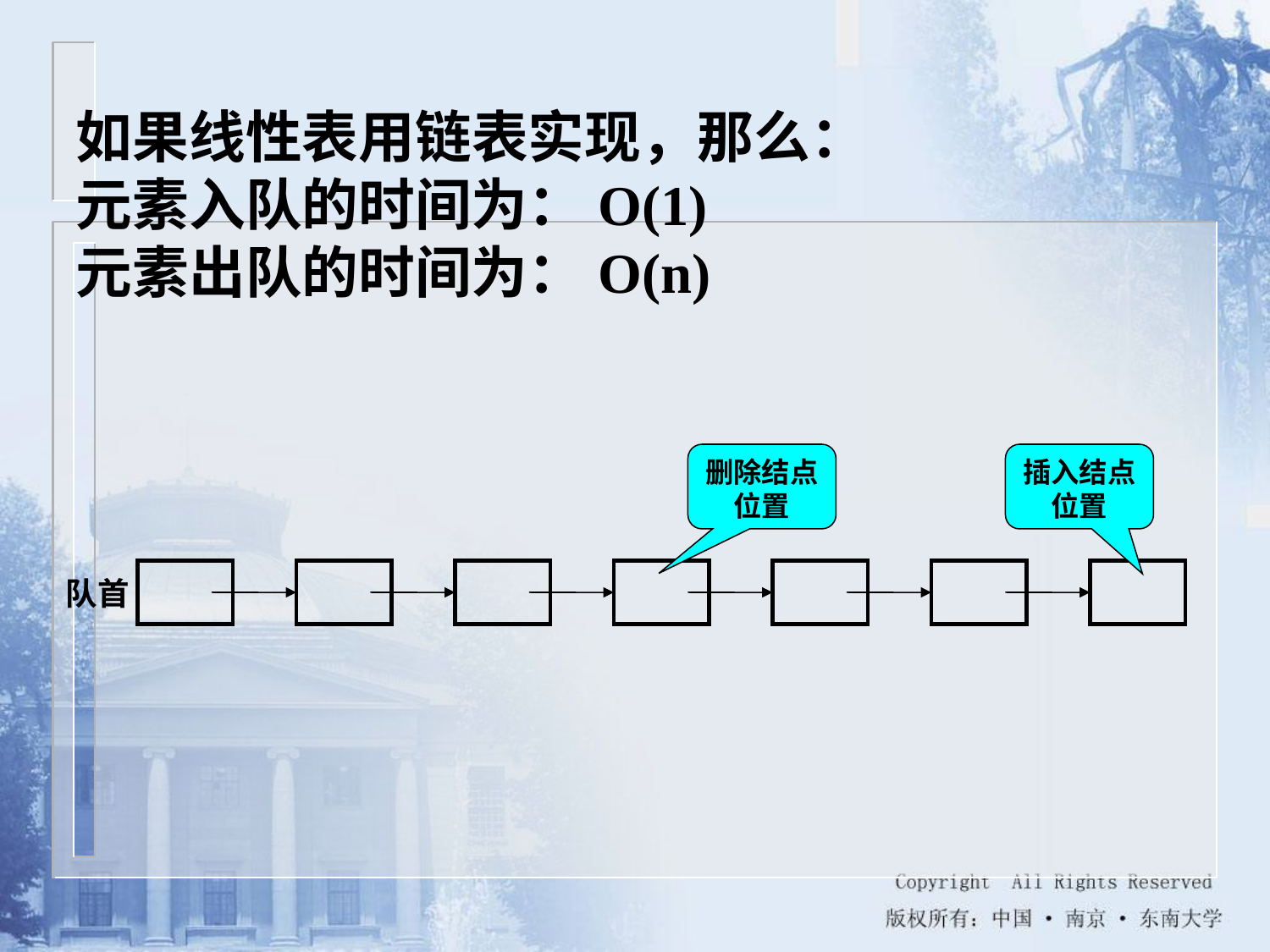

如果线性表用链表实现，那么：
元素入队的时间为：O(1)
元素出队的时间为：O(n)
删除结点位置
插入结点位置

队首